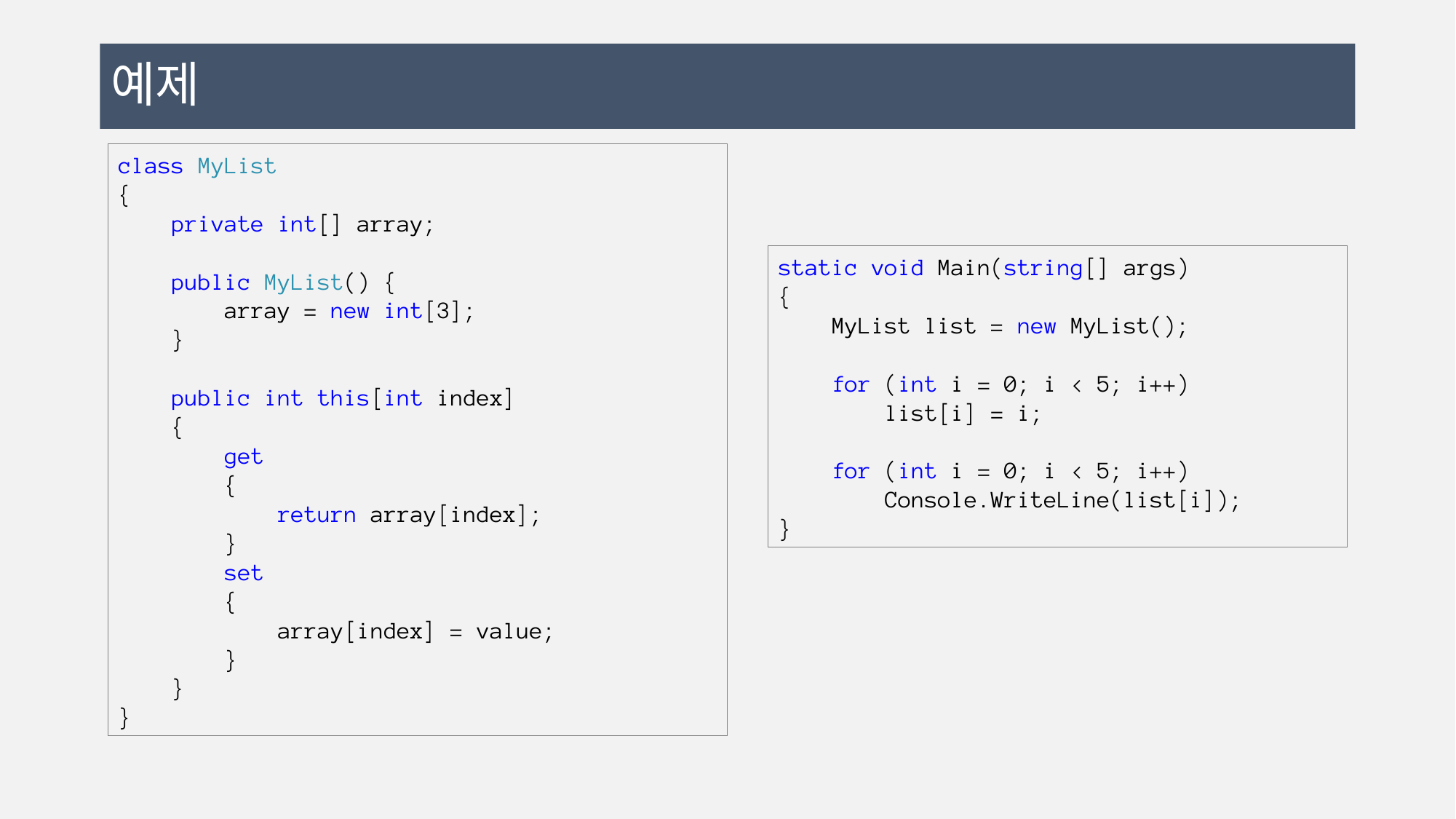

# 예제

class MyList
{
    private int[] array;

    public MyList() {
        array = new int[3];
    }

    public int this[int index]
    {
        get
        {
            return array[index];
        }
        set
        {
            array[index] = value;
        }
    }
}
static void Main(string[] args)
{
    MyList list = new MyList();

    for (int i = 0; i < 5; i++)
        list[i] = i;

    for (int i = 0; i < 5; i++)
        Console.WriteLine(list[i]);
}